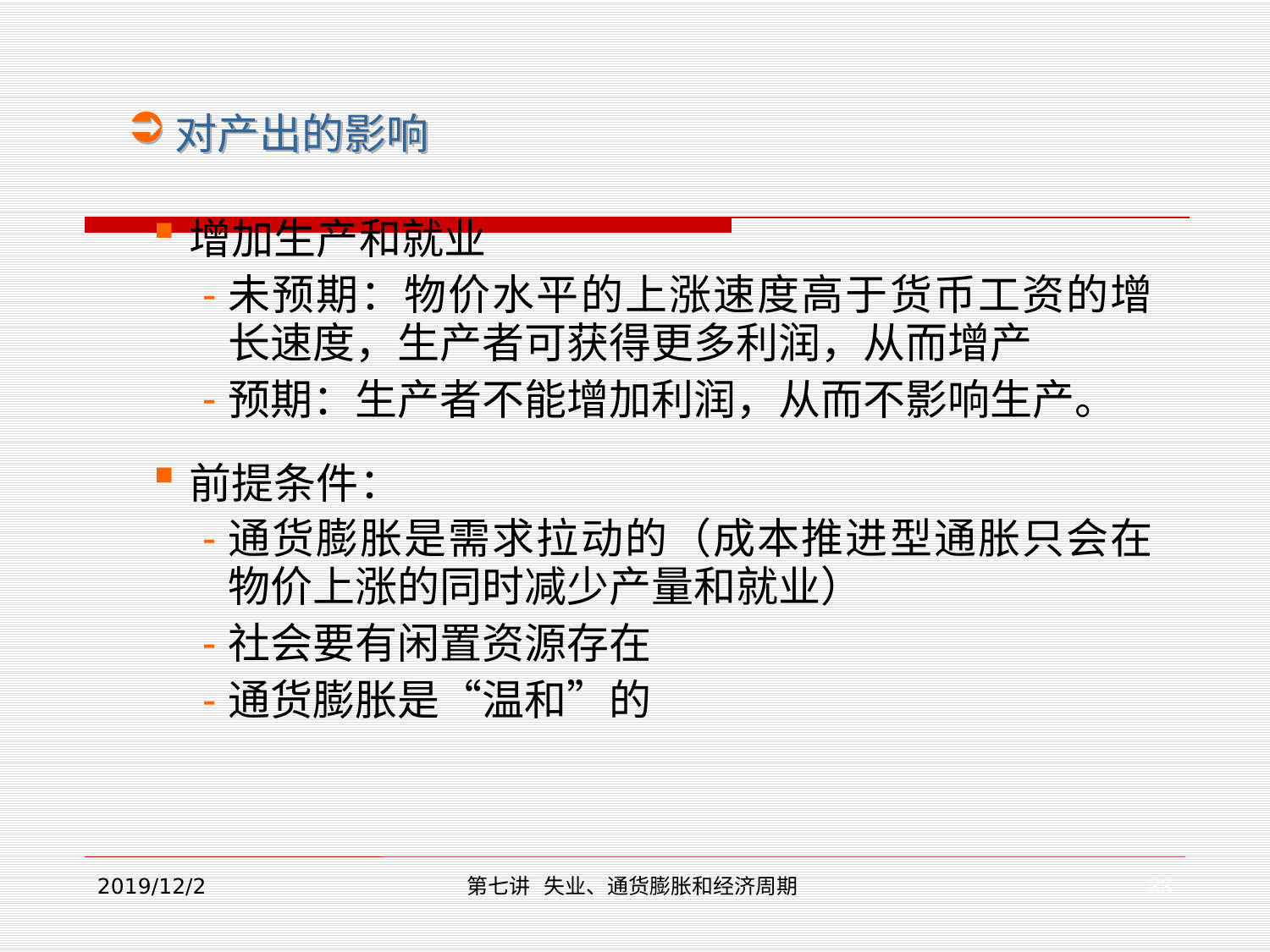

对产出的影响
增加生产和就业
未预期：物价水平的上涨速度高于货币工资的增长速度，生产者可获得更多利润，从而增产
预期：生产者不能增加利润，从而不影响生产。
前提条件：
通货膨胀是需求拉动的（成本推进型通胀只会在物价上涨的同时减少产量和就业）
社会要有闲置资源存在
通货膨胀是“温和”的
33
2019/12/2
第七讲   失业、通货膨胀和经济周期